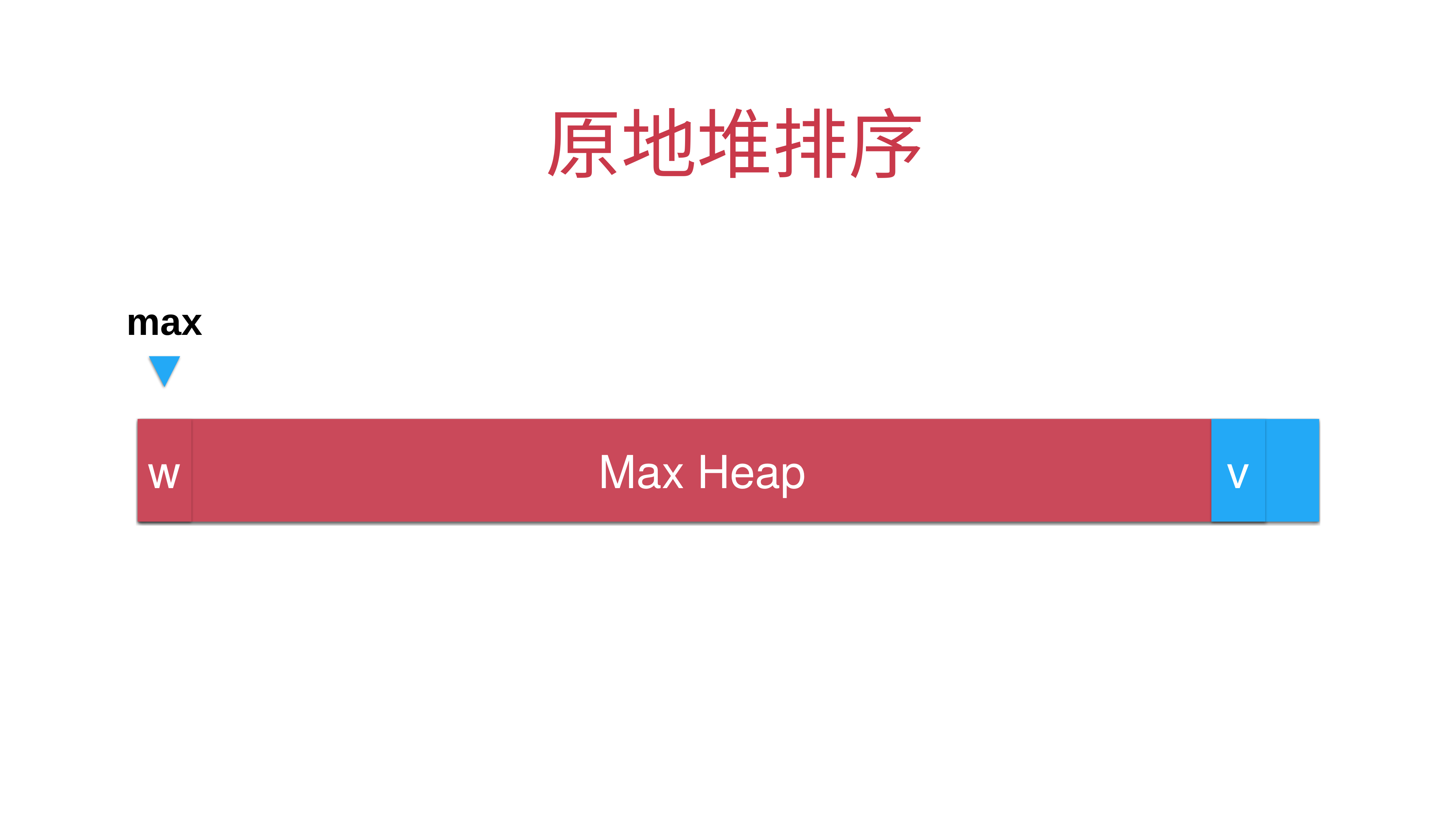

# 原地堆排序
max

w

Max Heap
v